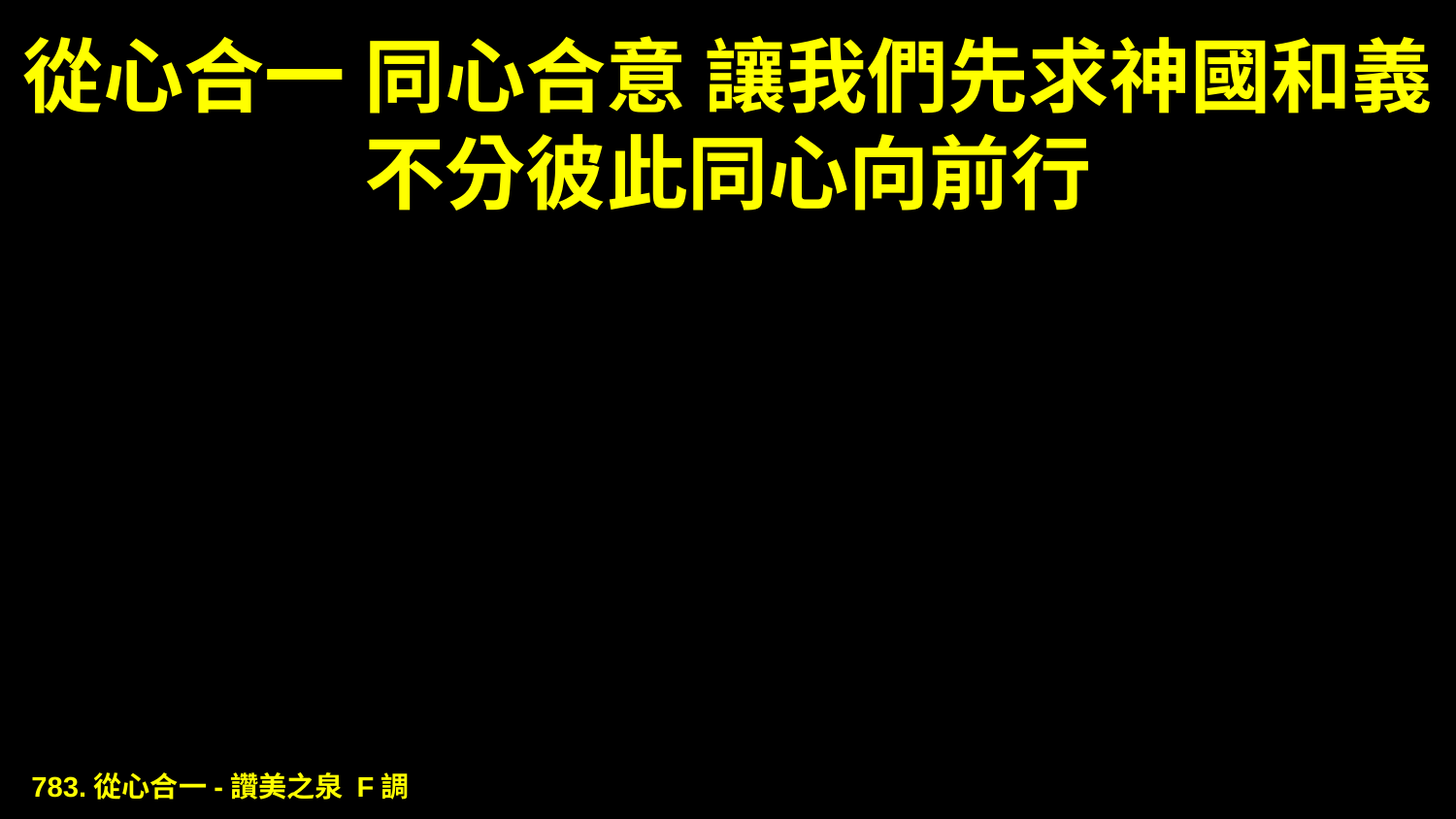

# 從心合一 同心合意 讓我們先求神國和義 不分彼此同心向前行
783.從心合一-讚美之泉 F調